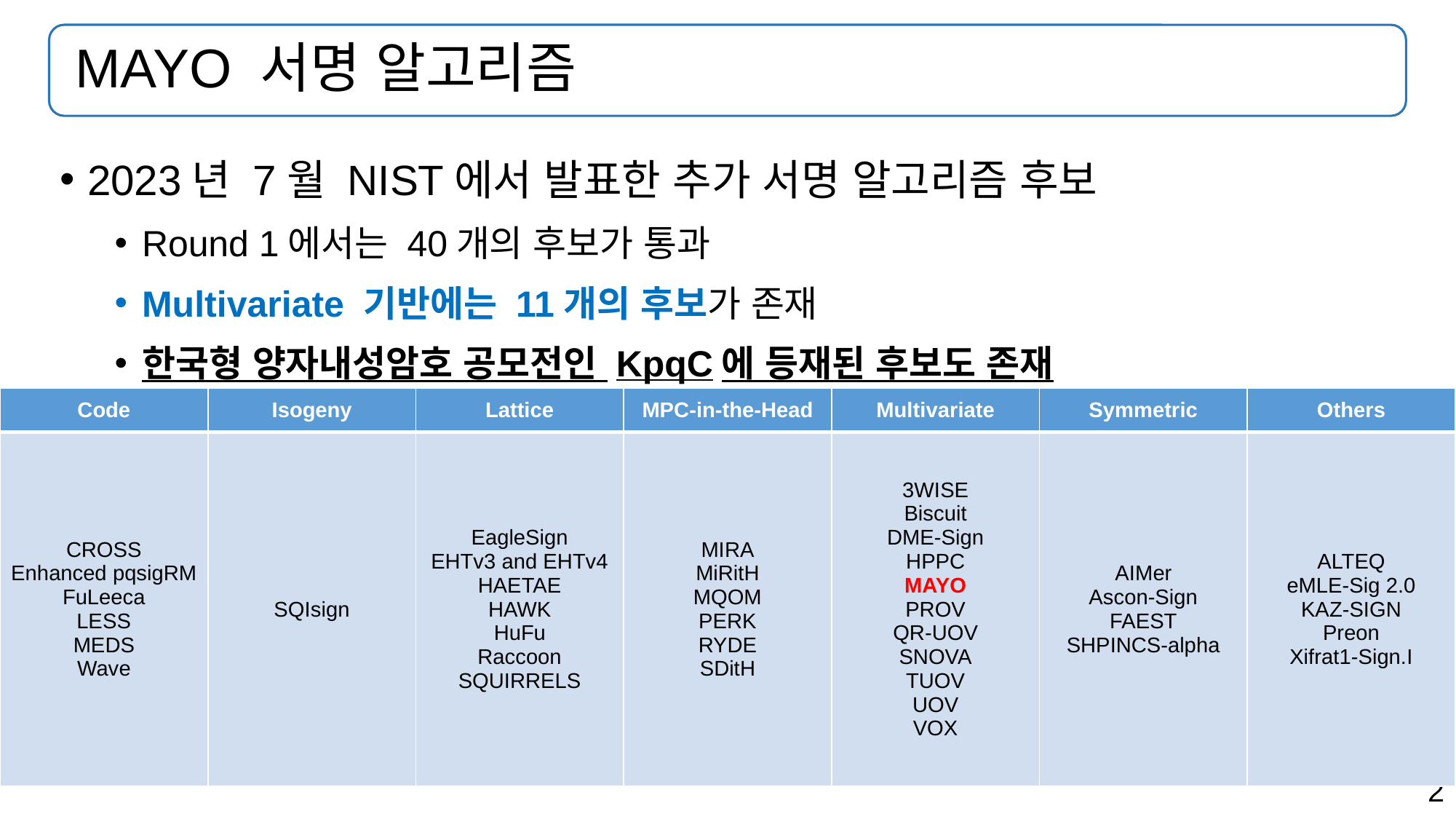

# MAYO 서명 알고리즘
2023년 7월 NIST에서 발표한 추가 서명 알고리즘 후보
Round 1에서는 40개의 후보가 통과
Multivariate 기반에는 11개의 후보가 존재
한국형 양자내성암호 공모전인 KpqC에 등재된 후보도 존재
| Code | Isogeny | Lattice | MPC-in-the-Head | Multivariate | Symmetric | Others |
| --- | --- | --- | --- | --- | --- | --- |
| CROSS Enhanced pqsigRM FuLeeca LESS MEDS Wave | SQIsign | EagleSign EHTv3 and EHTv4 HAETAE HAWK HuFu Raccoon SQUIRRELS | MIRA MiRitH MQOM PERK RYDE SDitH | 3WISE Biscuit DME-Sign HPPC MAYO PROV QR-UOV SNOVA TUOV UOV VOX | AIMer Ascon-Sign FAEST SHPINCS-alpha | ALTEQ eMLE-Sig 2.0 KAZ-SIGN Preon Xifrat1-Sign.I |